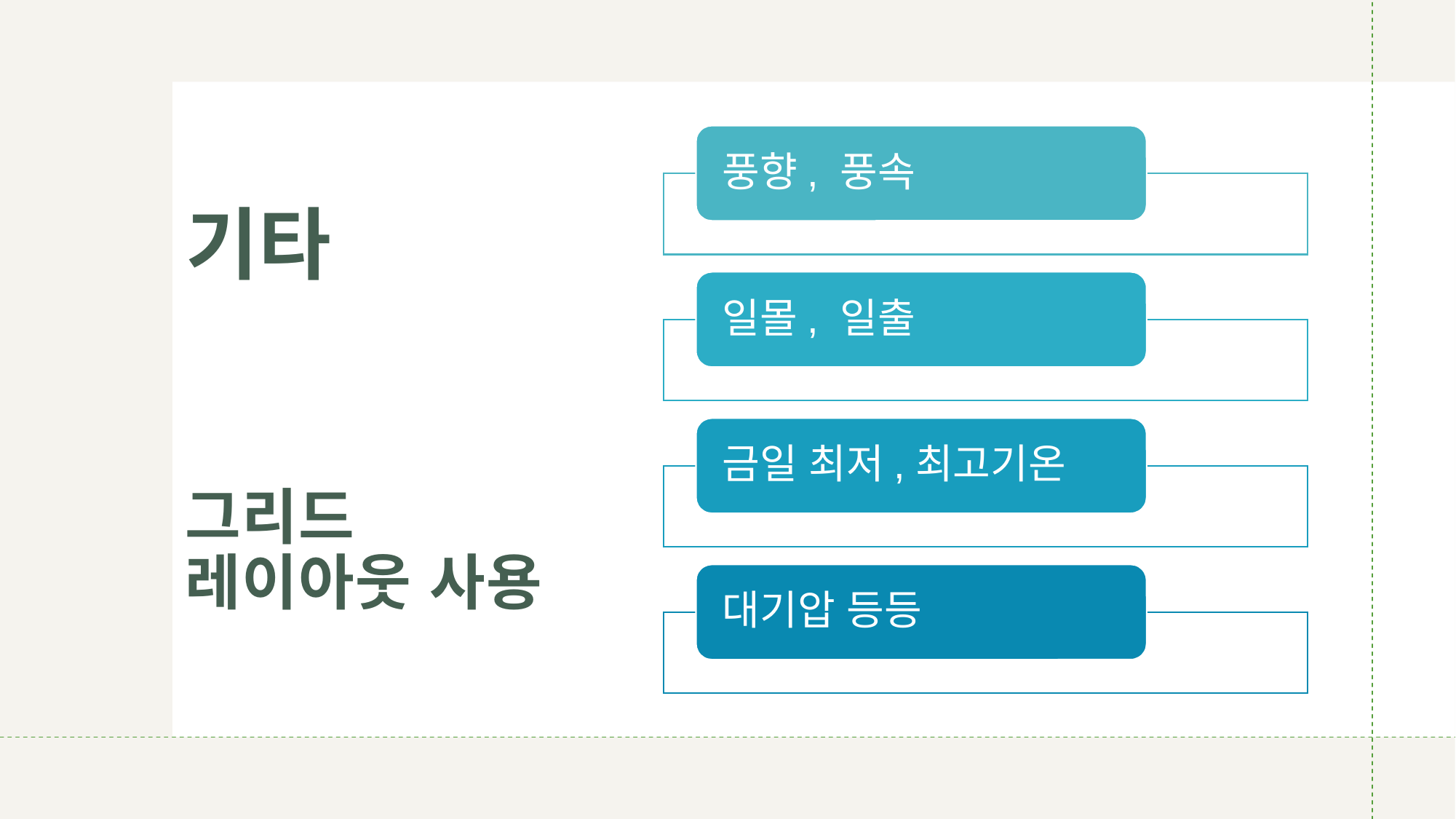

# 기타

풍향, 풍속
일몰, 일출
금일 최저,최고기온
대기압 등등
그리드 레이아웃 사용